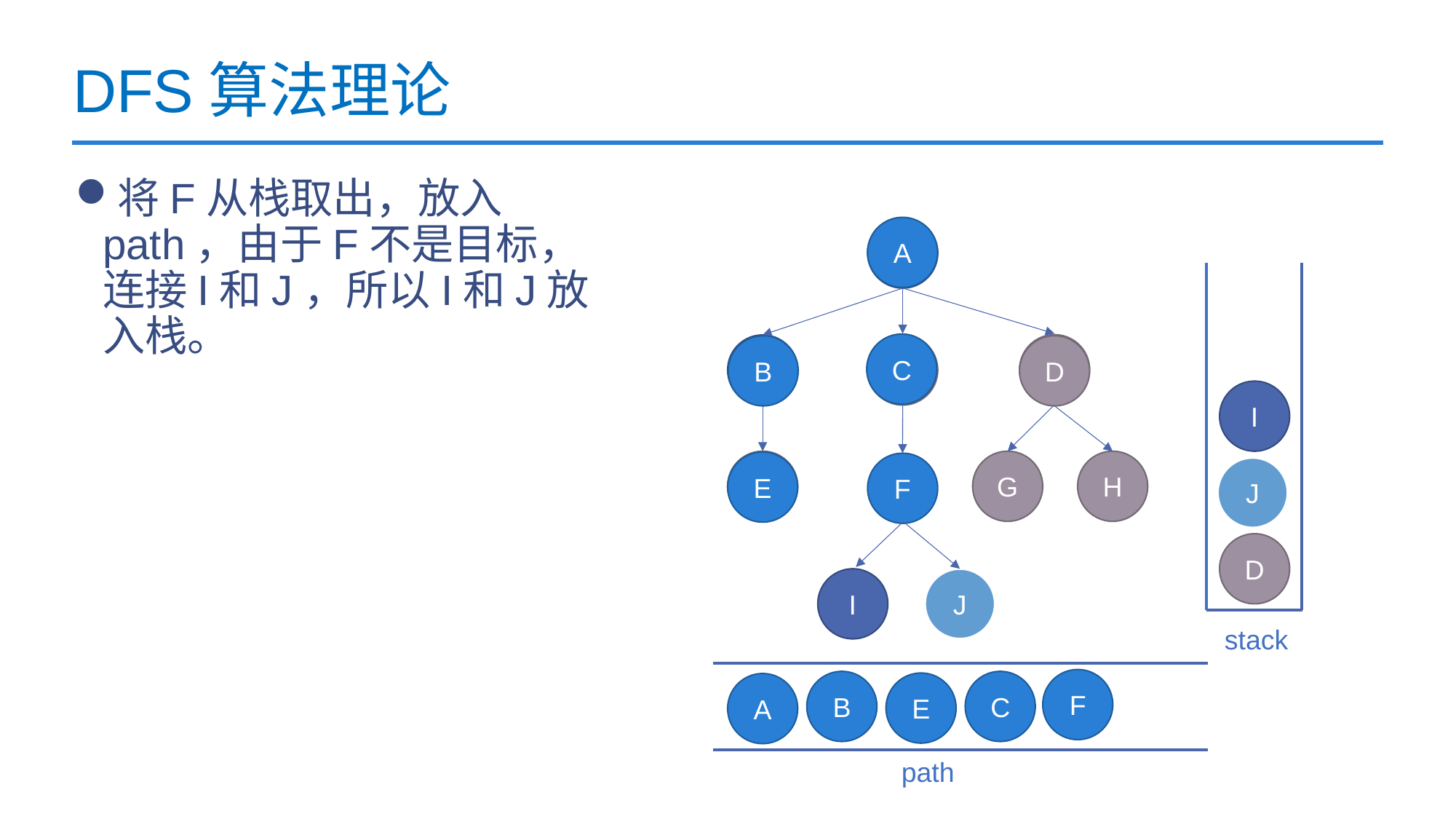

# DFS算法理论
将F从栈取出，放入path，由于F不是目标，连接I和J，所以I和J放入栈。

A
A
C
D
B
C
B
D
I
H
E
G
E
F
J
D
I
J
stack
F
B
C
E
A
path